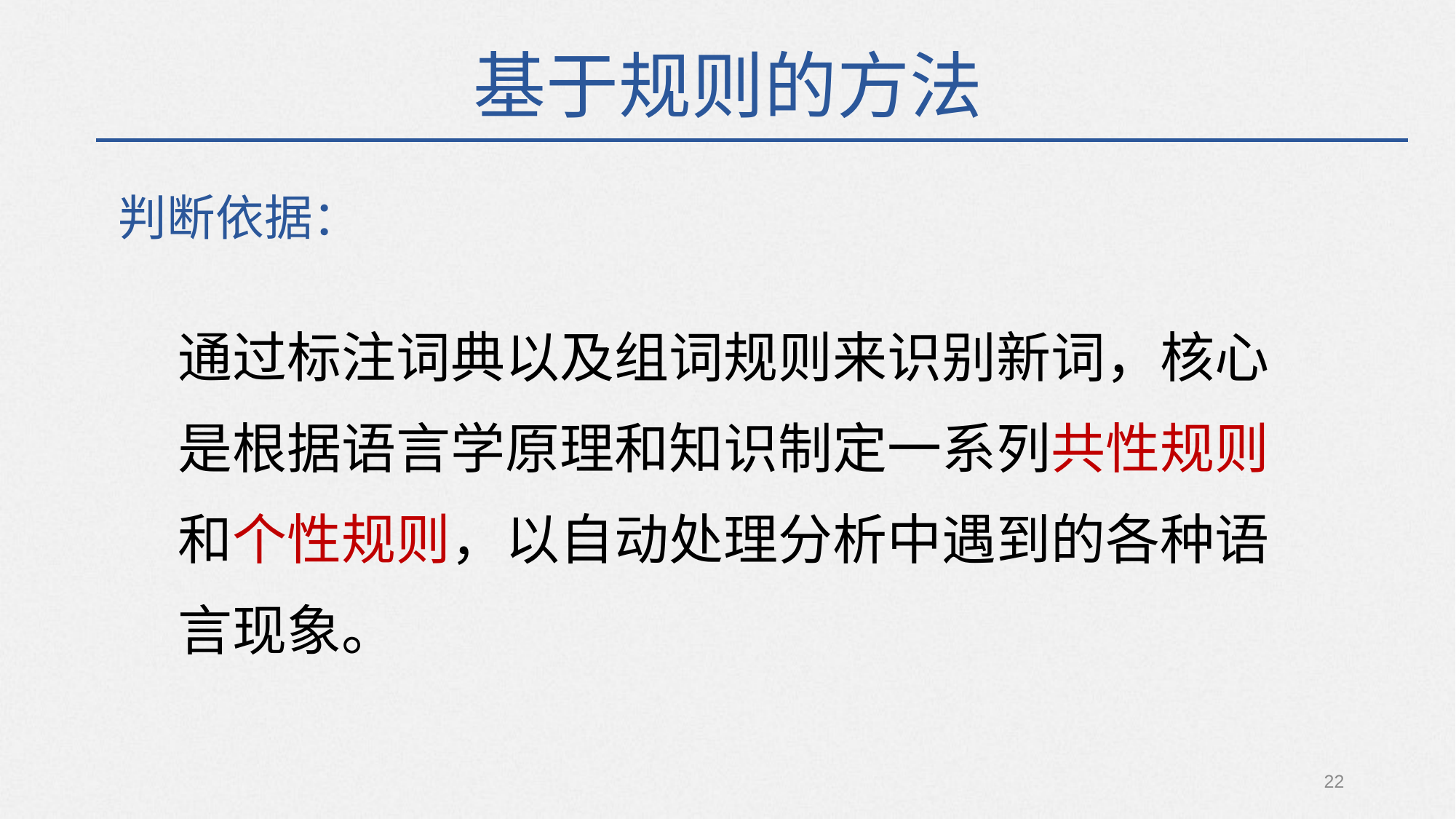

基于规则的方法
判断依据：
通过标注词典以及组词规则来识别新词，核心是根据语言学原理和知识制定一系列共性规则和个性规则，以自动处理分析中遇到的各种语言现象。
22